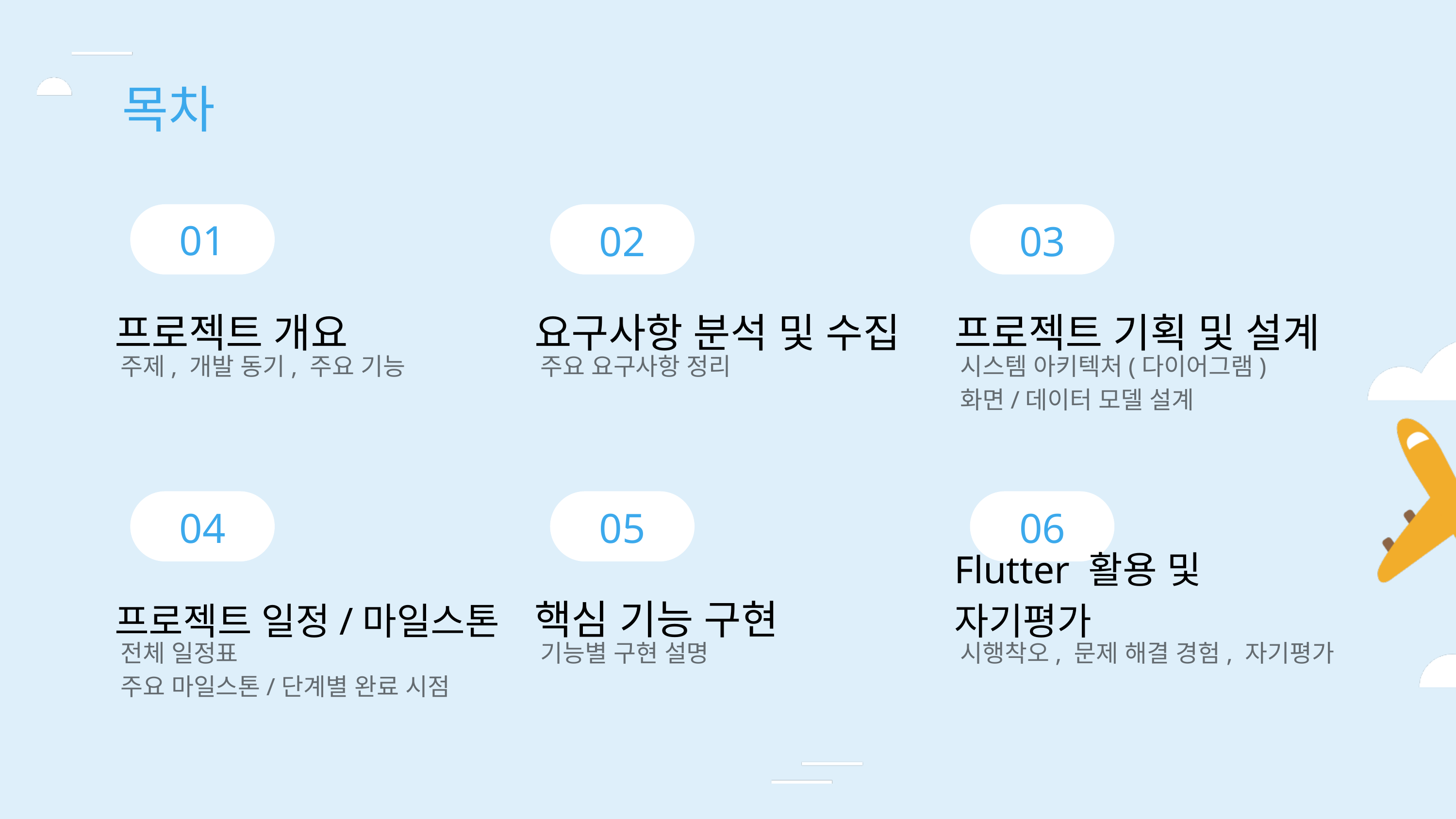

목차

01

02

03

프로젝트 개요

요구사항 분석 및 수집

프로젝트 기획 및 설계
주제, 개발 동기, 주요 기능
주요 요구사항 정리

시스템 아키텍처(다이어그램)
화면/데이터 모델 설계

04

05

06

프로젝트 일정/마일스톤

핵심 기능 구현

Flutter 활용 및 자기평가
전체 일정표
주요 마일스톤/단계별 완료 시점

기능별 구현 설명

시행착오, 문제 해결 경험, 자기평가